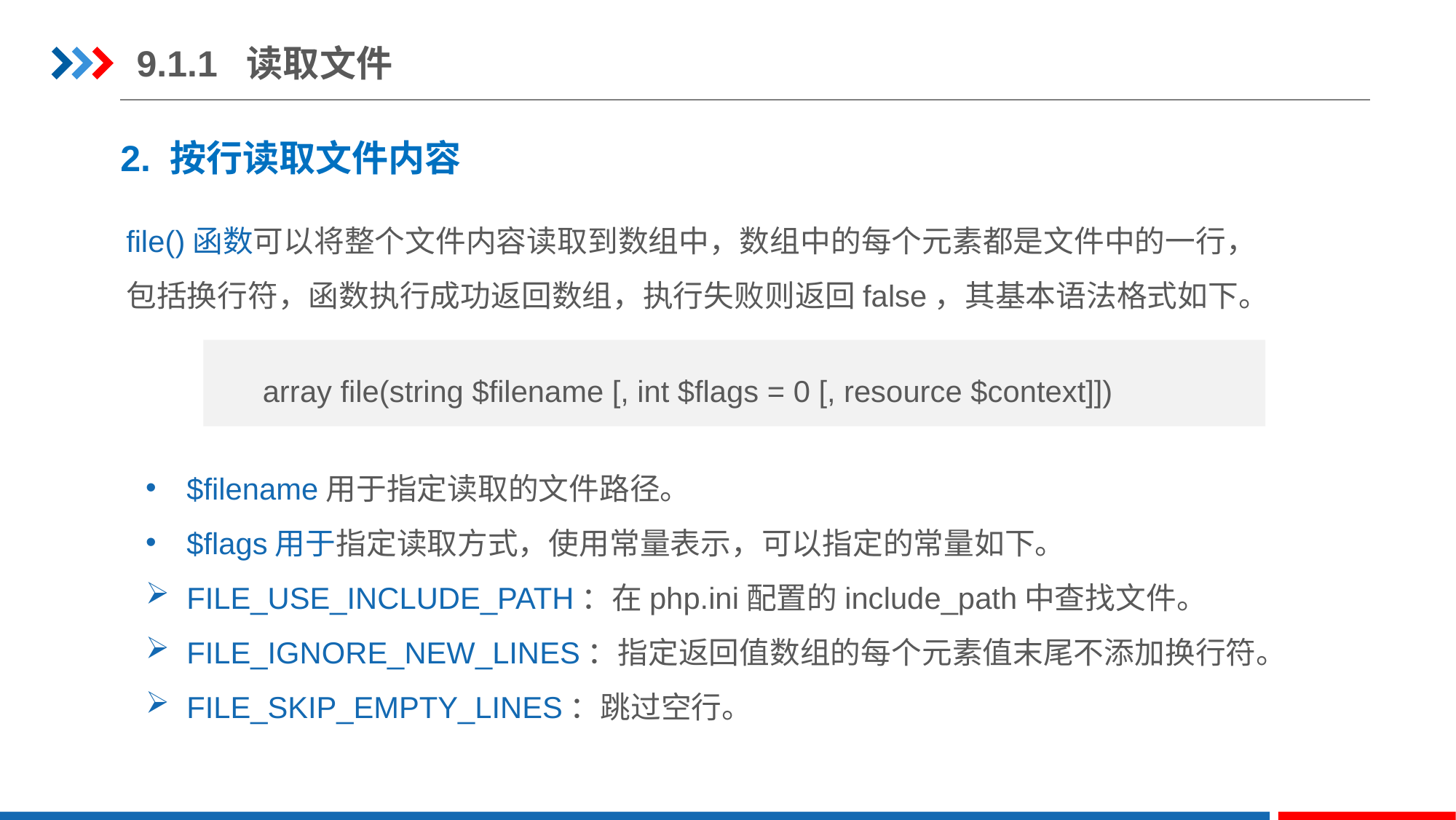

9.1.1  读取文件
2. 按行读取文件内容
file()函数可以将整个文件内容读取到数组中，数组中的每个元素都是文件中的一行，包括换行符，函数执行成功返回数组，执行失败则返回false，其基本语法格式如下。

array file(string $filename [, int $flags = 0 [, resource $context]])
$filename用于指定读取的文件路径。
$flags用于指定读取方式，使用常量表示，可以指定的常量如下。
FILE_USE_INCLUDE_PATH：在php.ini配置的include_path中查找文件。
FILE_IGNORE_NEW_LINES：指定返回值数组的每个元素值末尾不添加换行符。
FILE_SKIP_EMPTY_LINES：跳过空行。